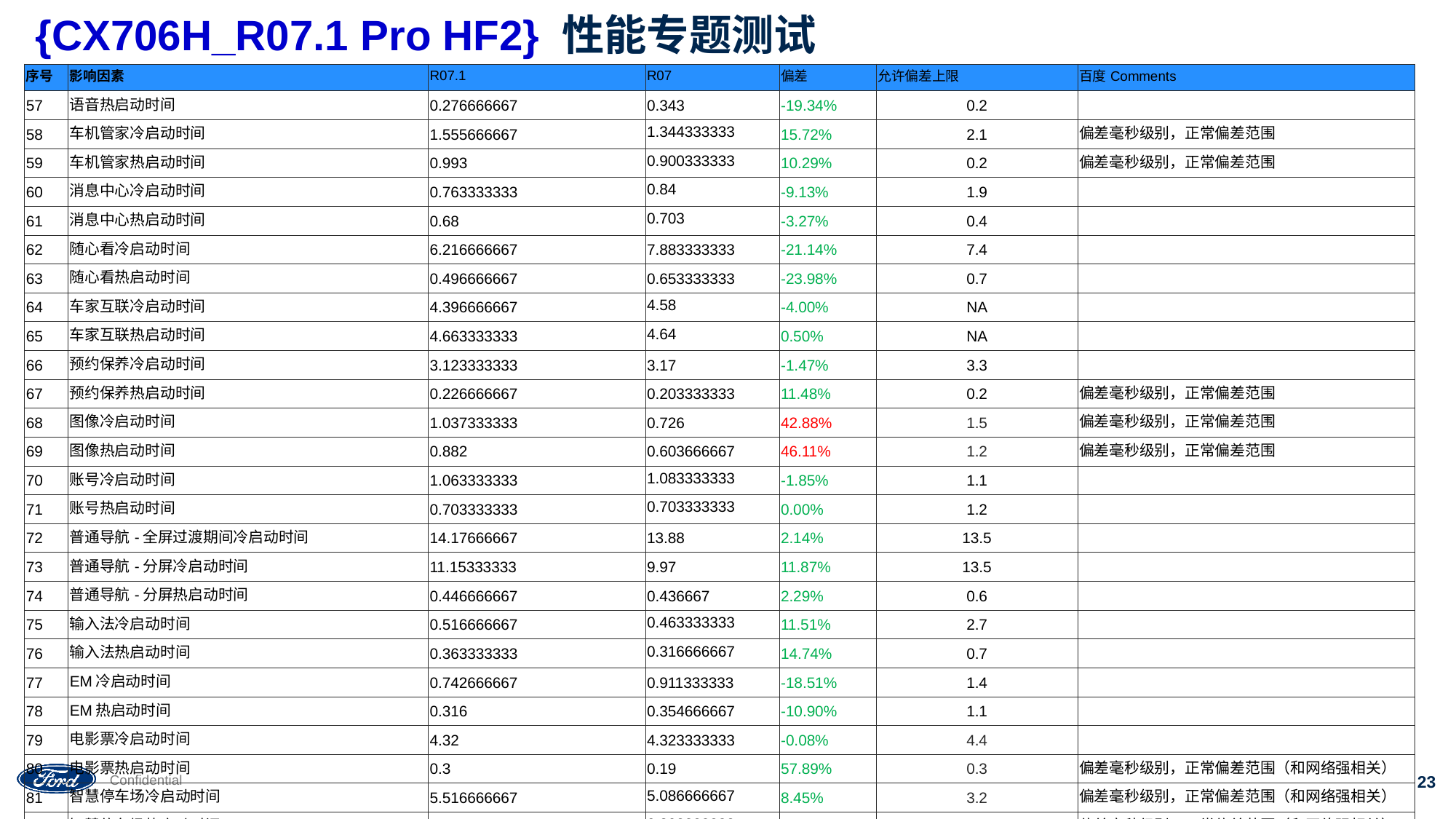

# {CX706H_R07.1 Pro HF2} 性能专题测试
| 序号 | 影响因素 | R07.1 | R07 | 偏差 | 允许偏差上限 | 百度Comments |
| --- | --- | --- | --- | --- | --- | --- |
| 57 | 语音热启动时间 | 0.276666667 | 0.343 | -19.34% | 0.2 |  |
| 58 | 车机管家冷启动时间 | 1.555666667 | 1.344333333 | 15.72% | 2.1 | 偏差毫秒级别，正常偏差范围 |
| 59 | 车机管家热启动时间 | 0.993 | 0.900333333 | 10.29% | 0.2 | 偏差毫秒级别，正常偏差范围 |
| 60 | 消息中心冷启动时间 | 0.763333333 | 0.84 | -9.13% | 1.9 |  |
| 61 | 消息中心热启动时间 | 0.68 | 0.703 | -3.27% | 0.4 |  |
| 62 | 随心看冷启动时间 | 6.216666667 | 7.883333333 | -21.14% | 7.4 |  |
| 63 | 随心看热启动时间 | 0.496666667 | 0.653333333 | -23.98% | 0.7 |  |
| 64 | 车家互联冷启动时间 | 4.396666667 | 4.58 | -4.00% | NA |  |
| 65 | 车家互联热启动时间 | 4.663333333 | 4.64 | 0.50% | NA |  |
| 66 | 预约保养冷启动时间 | 3.123333333 | 3.17 | -1.47% | 3.3 |  |
| 67 | 预约保养热启动时间 | 0.226666667 | 0.203333333 | 11.48% | 0.2 | 偏差毫秒级别，正常偏差范围 |
| 68 | 图像冷启动时间 | 1.037333333 | 0.726 | 42.88% | 1.5 | 偏差毫秒级别，正常偏差范围 |
| 69 | 图像热启动时间 | 0.882 | 0.603666667 | 46.11% | 1.2 | 偏差毫秒级别，正常偏差范围 |
| 70 | 账号冷启动时间 | 1.063333333 | 1.083333333 | -1.85% | 1.1 |  |
| 71 | 账号热启动时间 | 0.703333333 | 0.703333333 | 0.00% | 1.2 |  |
| 72 | 普通导航-全屏过渡期间冷启动时间 | 14.17666667 | 13.88 | 2.14% | 13.5 |  |
| 73 | 普通导航-分屏冷启动时间 | 11.15333333 | 9.97 | 11.87% | 13.5 |  |
| 74 | 普通导航-分屏热启动时间 | 0.446666667 | 0.436667 | 2.29% | 0.6 |  |
| 75 | 输入法冷启动时间 | 0.516666667 | 0.463333333 | 11.51% | 2.7 |  |
| 76 | 输入法热启动时间 | 0.363333333 | 0.316666667 | 14.74% | 0.7 |  |
| 77 | EM冷启动时间 | 0.742666667 | 0.911333333 | -18.51% | 1.4 |  |
| 78 | EM热启动时间 | 0.316 | 0.354666667 | -10.90% | 1.1 |  |
| 79 | 电影票冷启动时间 | 4.32 | 4.323333333 | -0.08% | 4.4 |  |
| 80 | 电影票热启动时间 | 0.3 | 0.19 | 57.89% | 0.3 | 偏差毫秒级别，正常偏差范围（和网络强相关） |
| 81 | 智慧停车场冷启动时间 | 5.516666667 | 5.086666667 | 8.45% | 3.2 | 偏差毫秒级别，正常偏差范围（和网络强相关） |
| 82 | 智慧停车场热启动时间 | 0.223333333 | 0.203333333 | 9.84% | 0.5 | 偏差毫秒级别，正常偏差范围（和网络强相关） |
| 83 | 外卖冷启动时间 | 6.866666667 | 6.023333333 | 14.00% | 4.3 | 偏差毫秒级别，正常偏差范围（和网络强相关） |